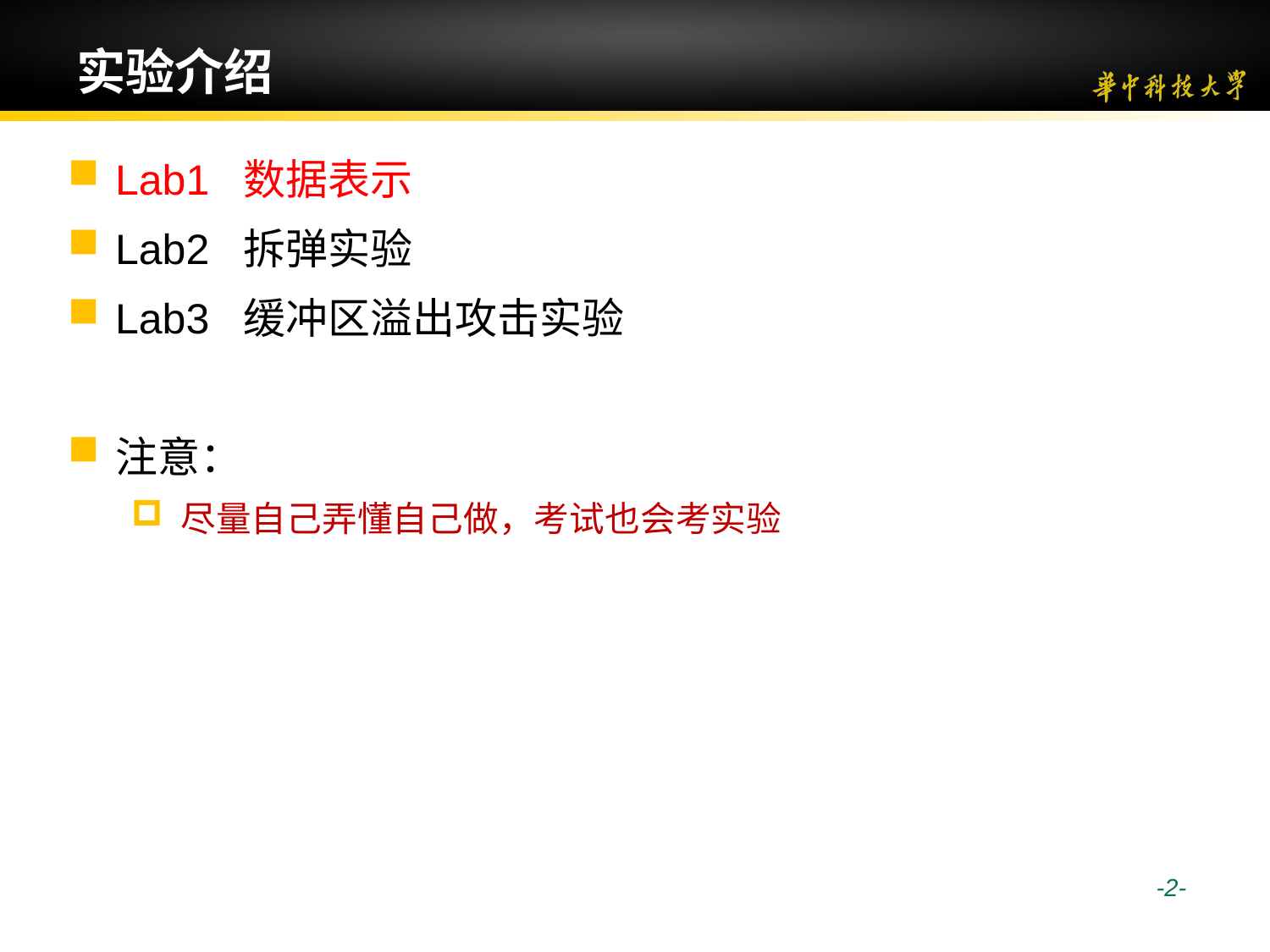

# 实验介绍
Lab1  数据表示
Lab2  拆弹实验
Lab3  缓冲区溢出攻击实验

注意：
尽量自己弄懂自己做，考试也会考实验

 -2-